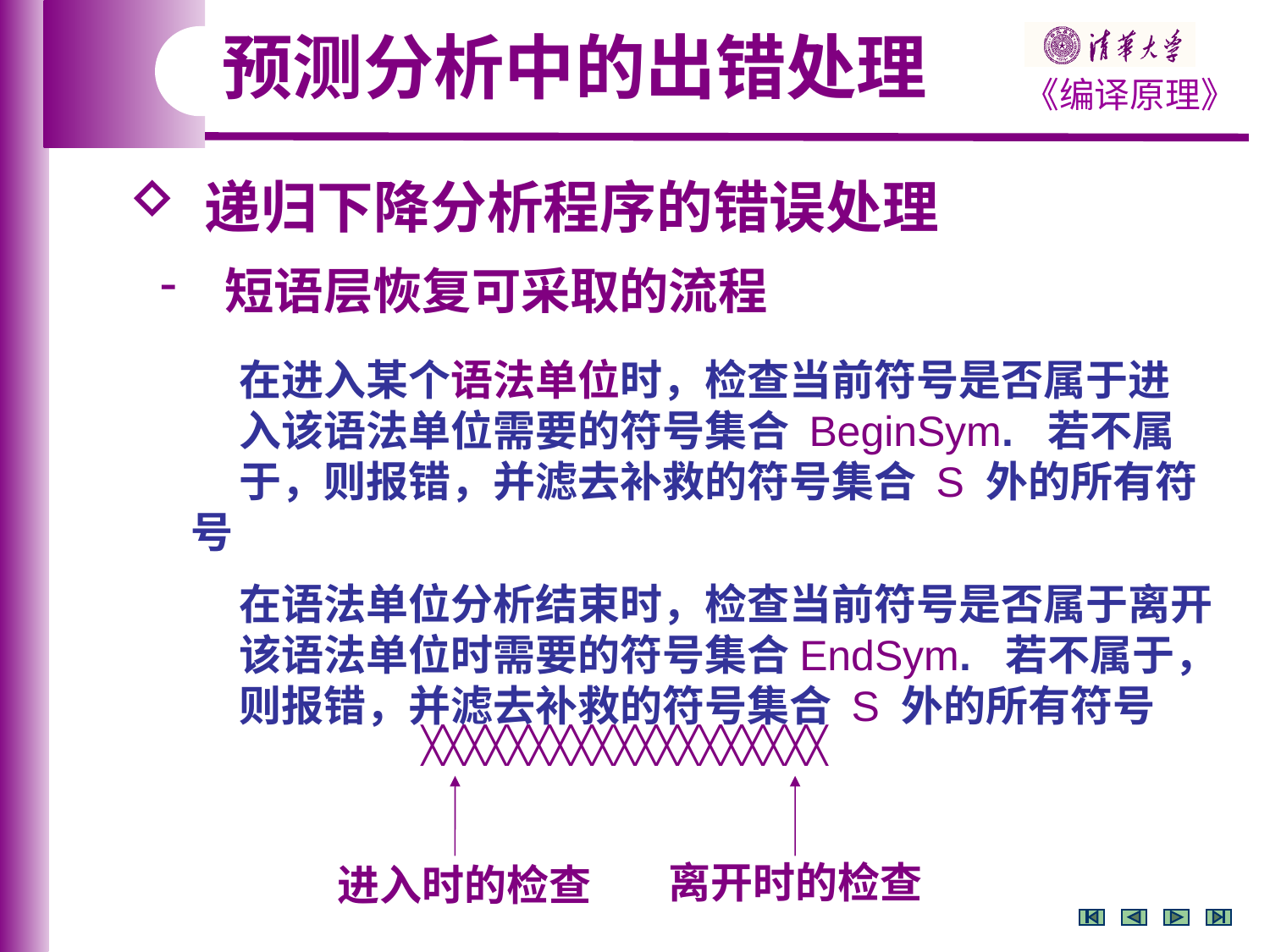

预测分析中的出错处理
 递归下降分析程序的错误处理

  短语层恢复可采取的流程

    在进入某个语法单位时，检查当前符号是否属于进
    入该语法单位需要的符号集合 BeginSym.  若不属
    于，则报错，并滤去补救的符号集合 S 外的所有符号

    在语法单位分析结束时，检查当前符号是否属于离开
    该语法单位时需要的符号集合EndSym.  若不属于，
    则报错，并滤去补救的符号集合 S 外的所有符号
╳╳╳╳╳╳╳╳╳╳╳╳╳╳╳╳╳╳╳

离开时的检查
进入时的检查